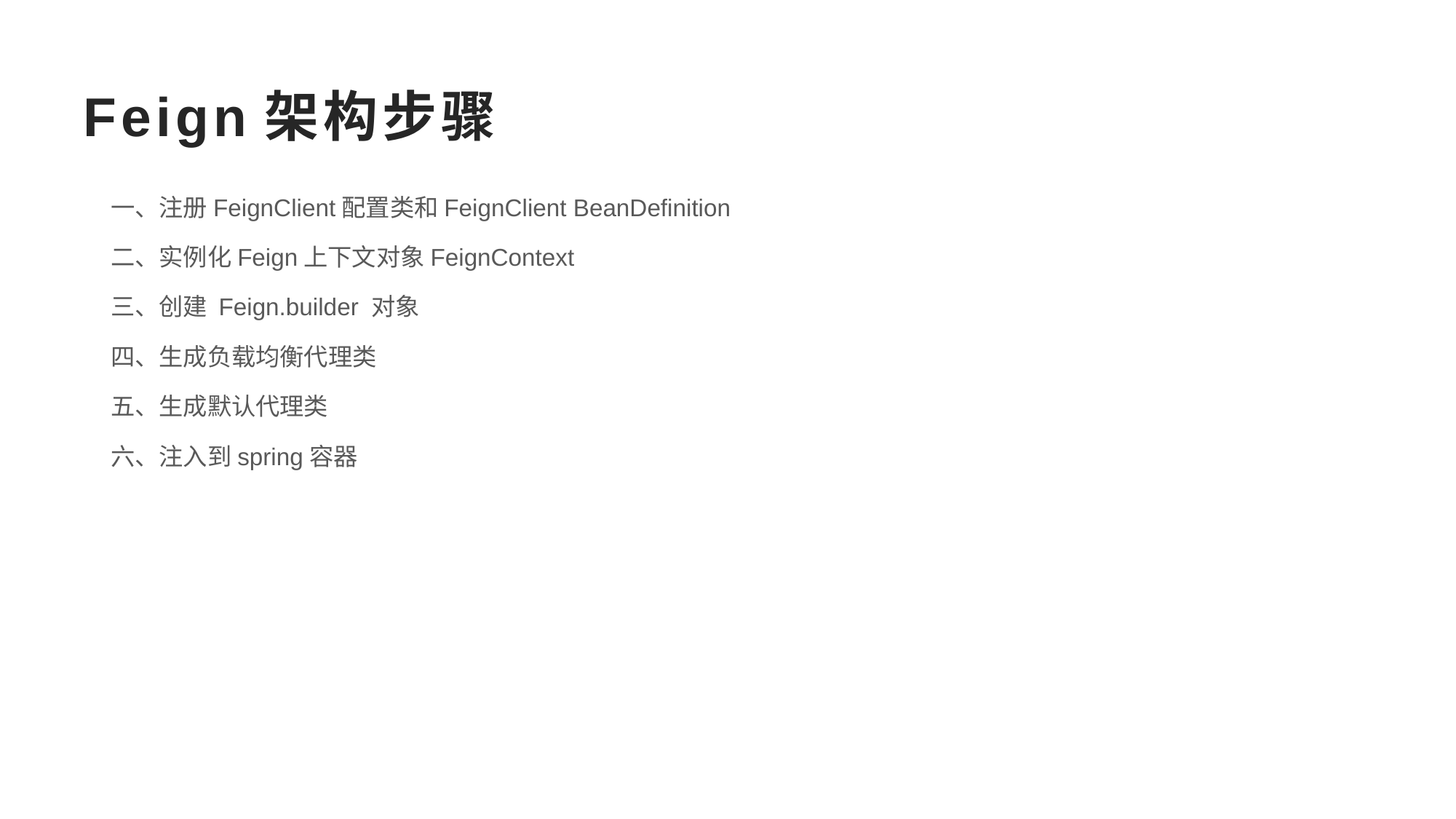

Feign架构步骤
一、注册FeignClient配置类和FeignClient BeanDefinition
二、实例化Feign上下文对象FeignContext
三、创建 Feign.builder 对象
四、生成负载均衡代理类
五、生成默认代理类
六、注入到spring容器